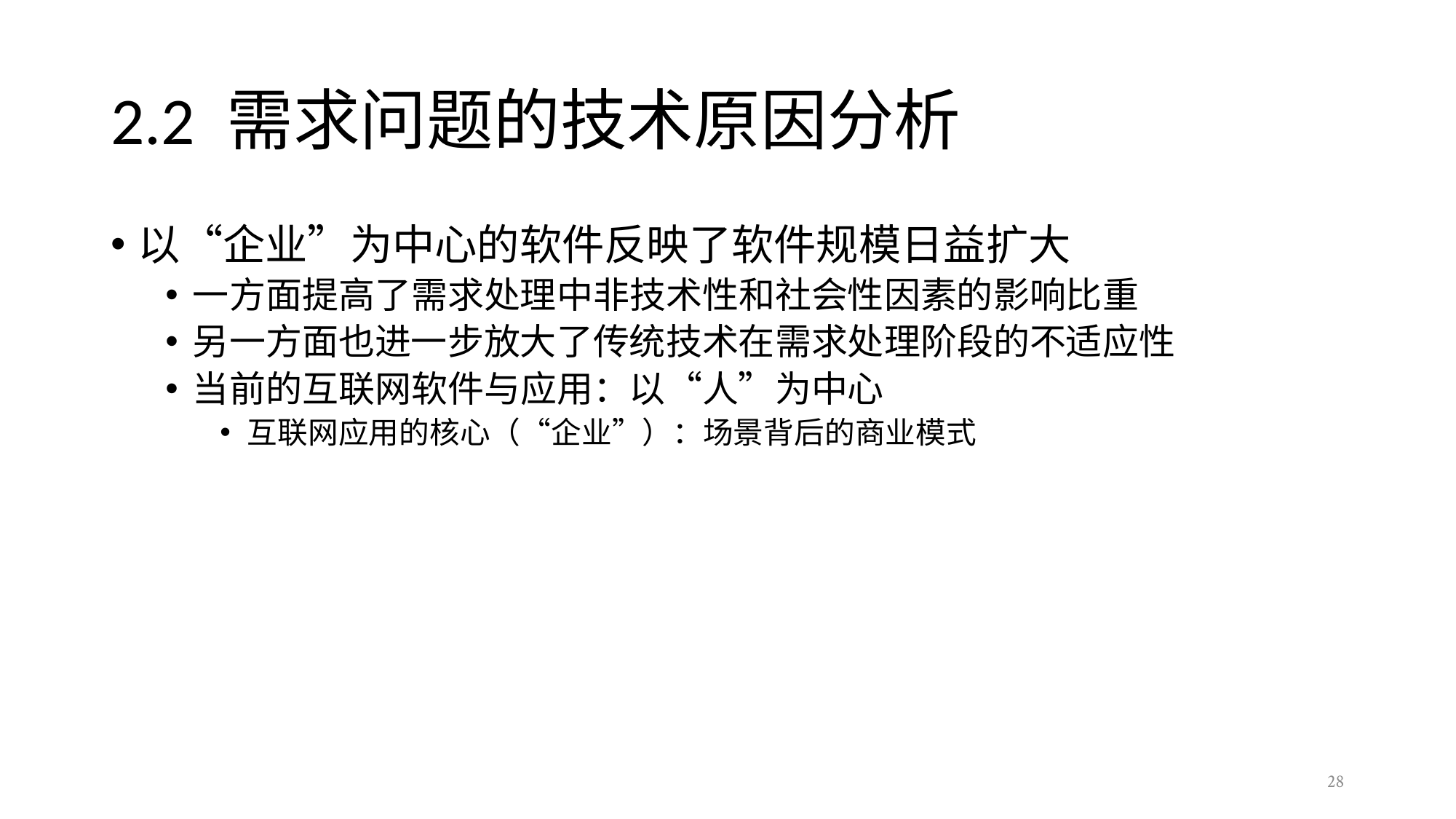

# 2.2 需求问题的技术原因分析
以“企业”为中心的软件反映了软件规模日益扩大
一方面提高了需求处理中非技术性和社会性因素的影响比重
另一方面也进一步放大了传统技术在需求处理阶段的不适应性
当前的互联网软件与应用：以“人”为中心
互联网应用的核心（“企业”）：场景背后的商业模式
28